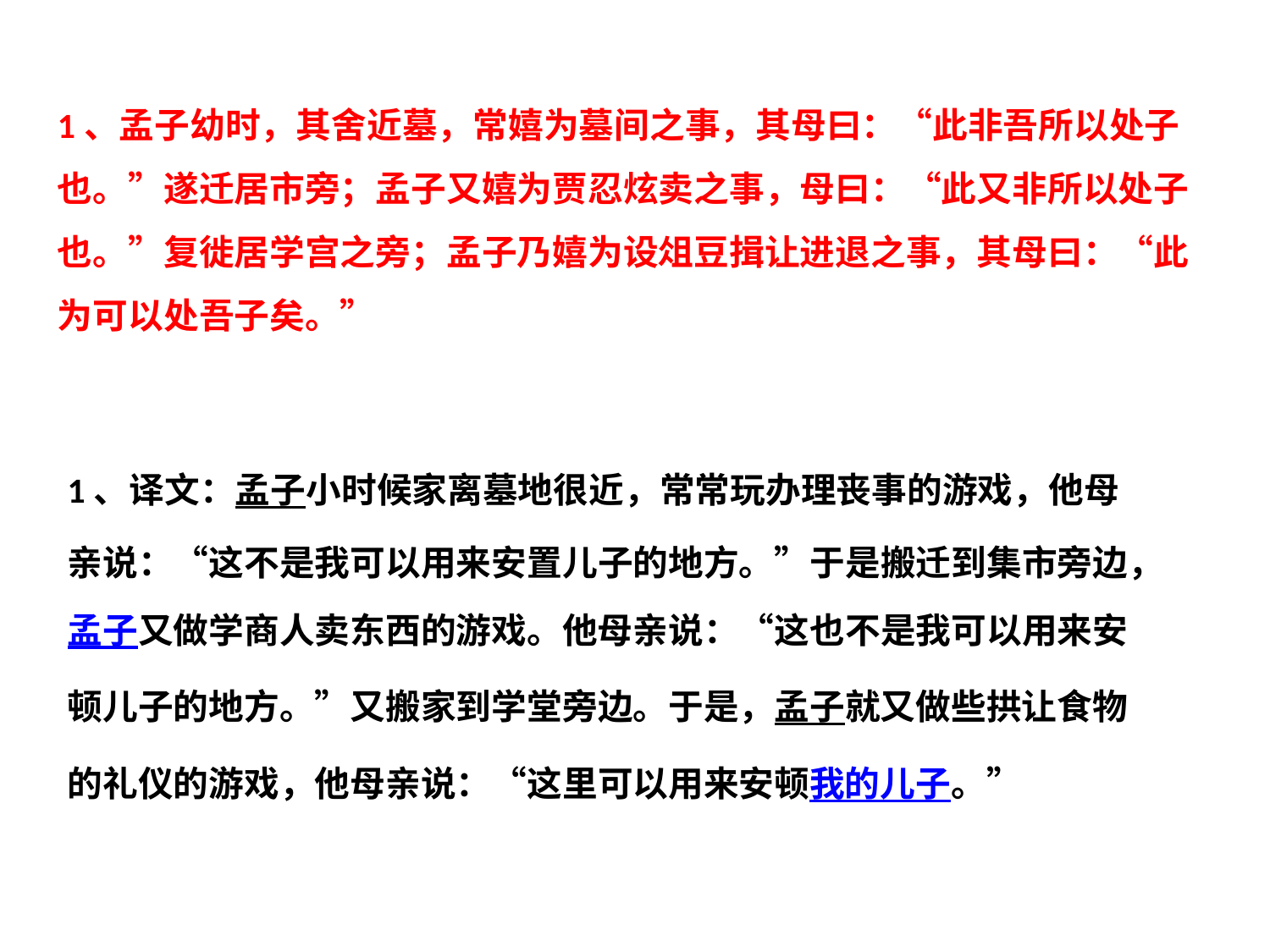

1、孟子幼时，其舍近墓，常嬉为墓间之事，其母曰：“此非吾所以处子也。”遂迁居市旁；孟子又嬉为贾忍炫卖之事，母曰：“此又非所以处子也。”复徙居学宫之旁；孟子乃嬉为设俎豆揖让进退之事，其母曰：“此为可以处吾子矣。”
1、译文：孟子小时候家离墓地很近，常常玩办理丧事的游戏，他母亲说：“这不是我可以用来安置儿子的地方。”于是搬迁到集市旁边，孟子又做学商人卖东西的游戏。他母亲说：“这也不是我可以用来安顿儿子的地方。”又搬家到学堂旁边。于是，孟子就又做些拱让食物的礼仪的游戏，他母亲说：“这里可以用来安顿我的儿子。”